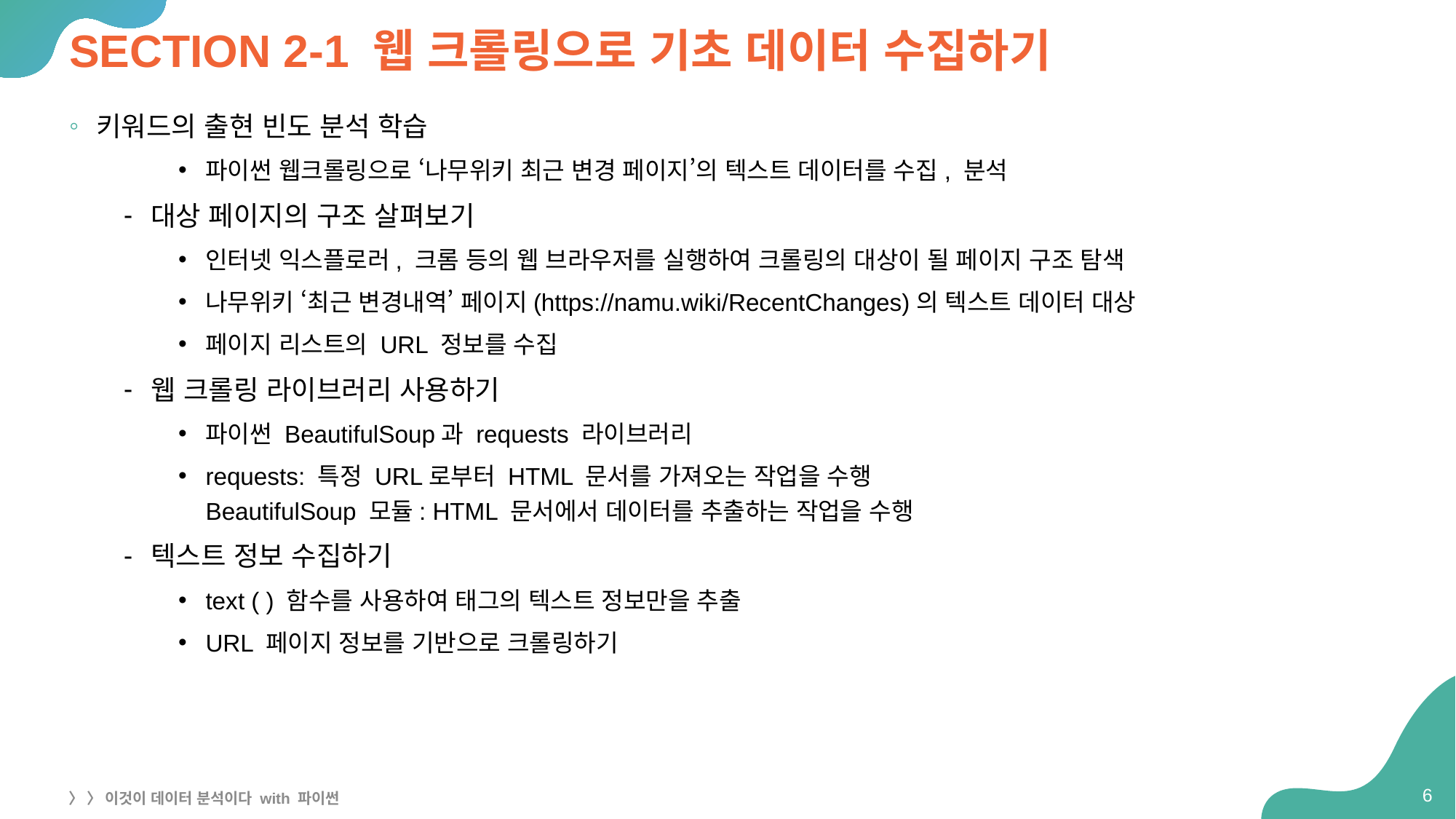

# SECTION 2-1 웹 크롤링으로 기초 데이터 수집하기
키워드의 출현 빈도 분석 학습
파이썬 웹크롤링으로 ‘나무위키 최근 변경 페이지’의 텍스트 데이터를 수집, 분석
대상 페이지의 구조 살펴보기
인터넷 익스플로러, 크롬 등의 웹 브라우저를 실행하여 크롤링의 대상이 될 페이지 구조 탐색
나무위키 ‘최근 변경내역’ 페이지(https://namu.wiki/RecentChanges)의 텍스트 데이터 대상
페이지 리스트의 URL 정보를 수집
웹 크롤링 라이브러리 사용하기
파이썬 BeautifulSoup과 requests 라이브러리
requests: 특정 URL로부터 HTML 문서를 가져오는 작업을 수행
BeautifulSoup 모듈: HTML 문서에서 데이터를 추출하는 작업을 수행
텍스트 정보 수집하기
text ( ) 함수를 사용하여 태그의 텍스트 정보만을 추출
URL 페이지 정보를 기반으로 크롤링하기
6
〉 〉 이것이 데이터 분석이다 with 파이썬